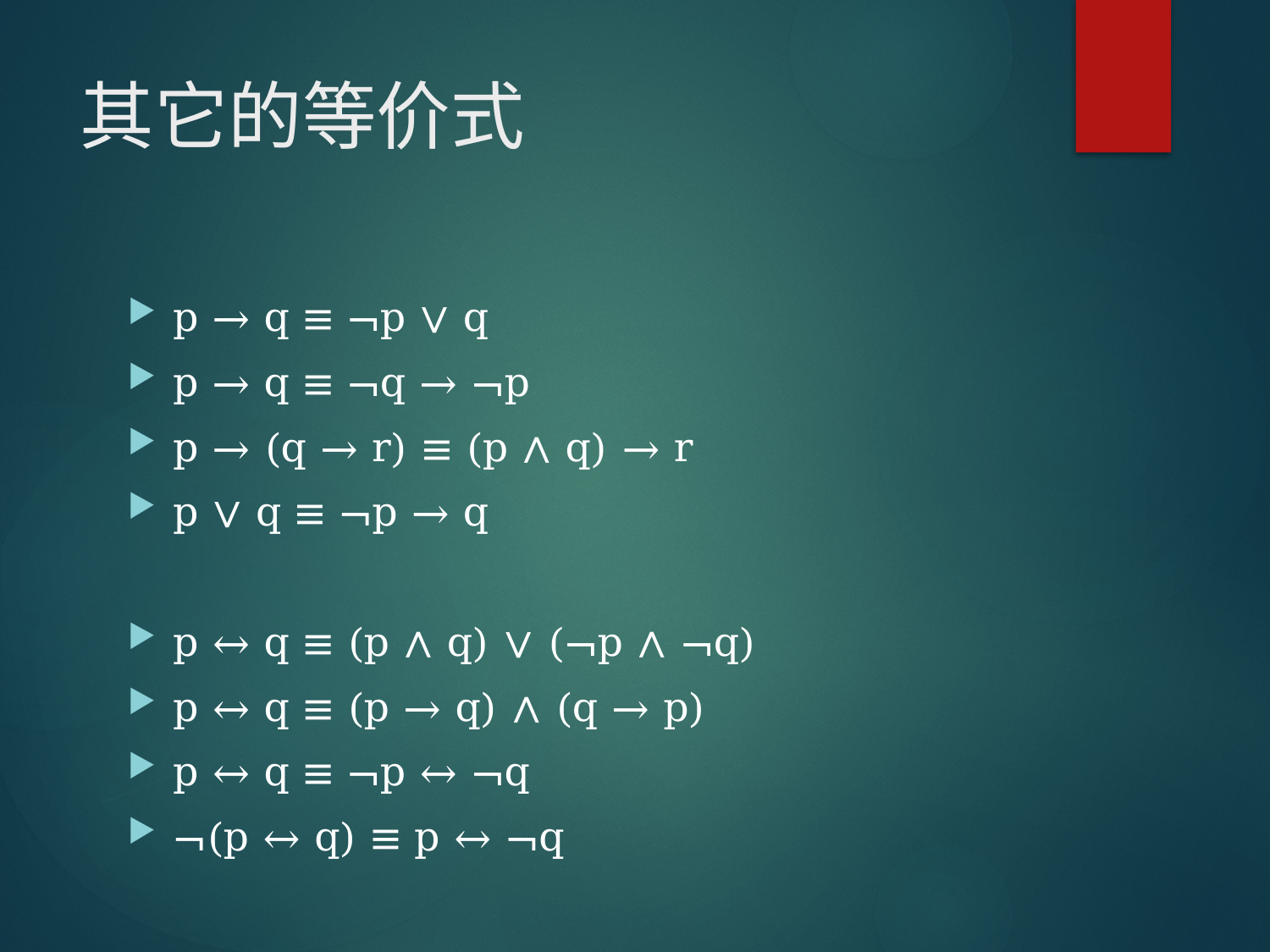

# 其它的等价式
p → q ≡ ¬p ∨ q
p → q ≡ ¬q → ¬p
p → (q → r) ≡ (p ∧ q) → r
p ∨ q ≡ ¬p → q

p ↔ q ≡ (p ∧ q) ∨ (¬p ∧ ¬q)
p ↔ q ≡ (p → q) ∧ (q → p)
p ↔ q ≡ ¬p ↔ ¬q
¬(p ↔ q) ≡ p ↔ ¬q